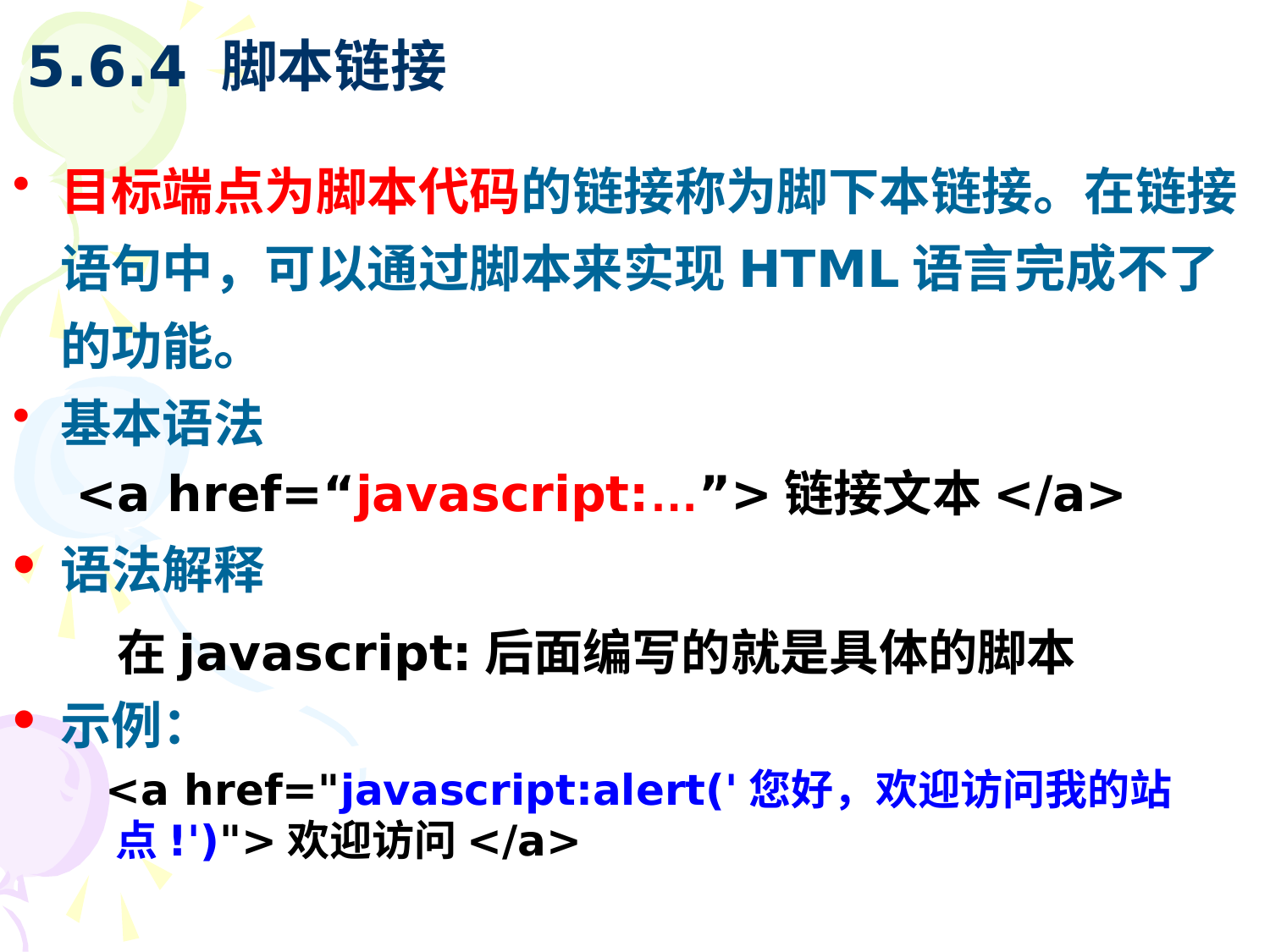

# 5.6.4 脚本链接
目标端点为脚本代码的链接称为脚下本链接。在链接语句中，可以通过脚本来实现HTML语言完成不了的功能。
基本语法
<a href=“javascript:…”>链接文本</a>
语法解释
  在javascript:后面编写的就是具体的脚本
示例：
  <a href="javascript:alert('您好，欢迎访问我的站点!')">欢迎访问</a>